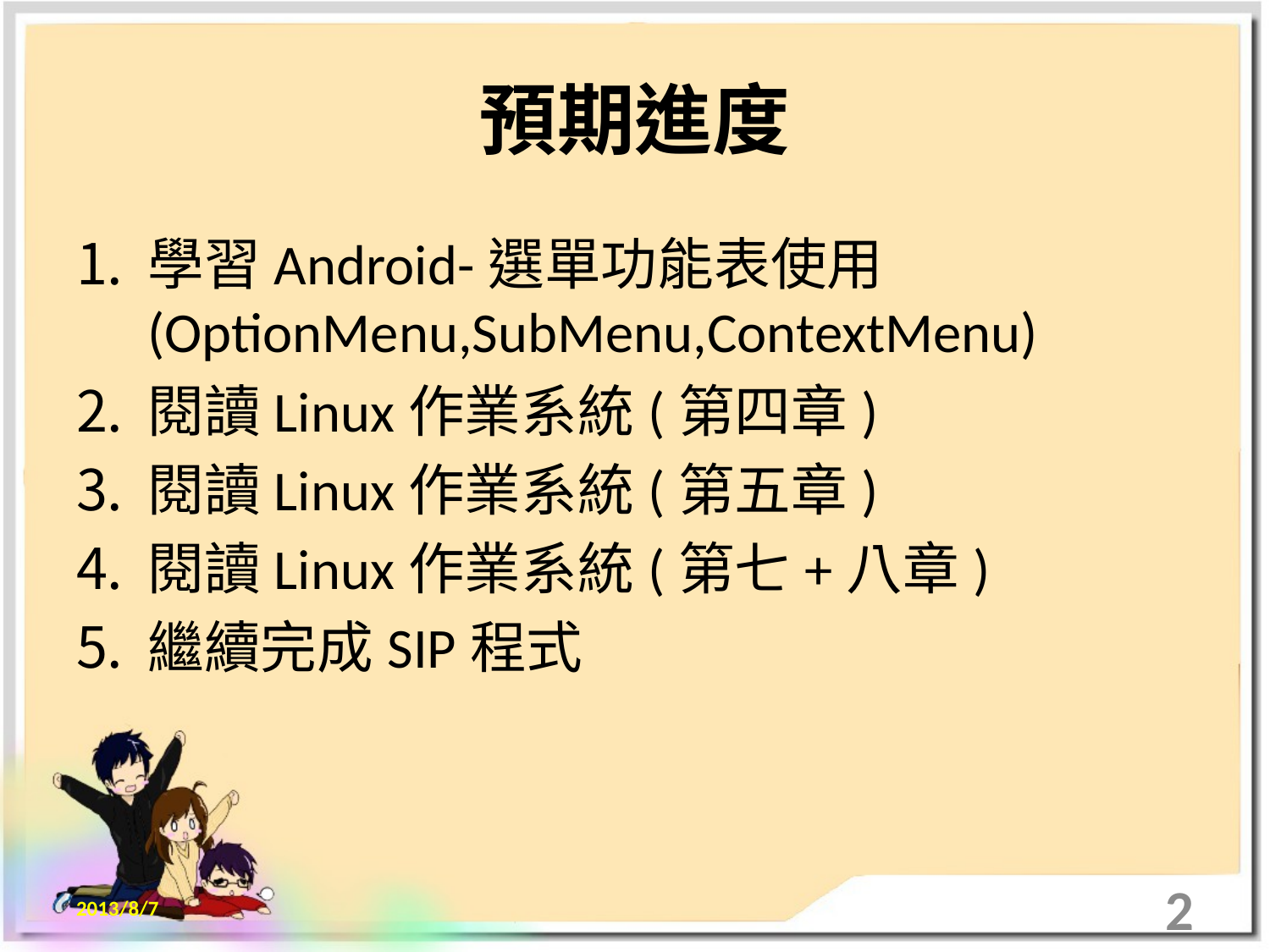

# 預期進度
學習Android-選單功能表使用(OptionMenu,SubMenu,ContextMenu)
閱讀Linux作業系統(第四章)
閱讀Linux作業系統(第五章)
閱讀Linux作業系統(第七+八章)
繼續完成SIP程式
2013/8/7
2